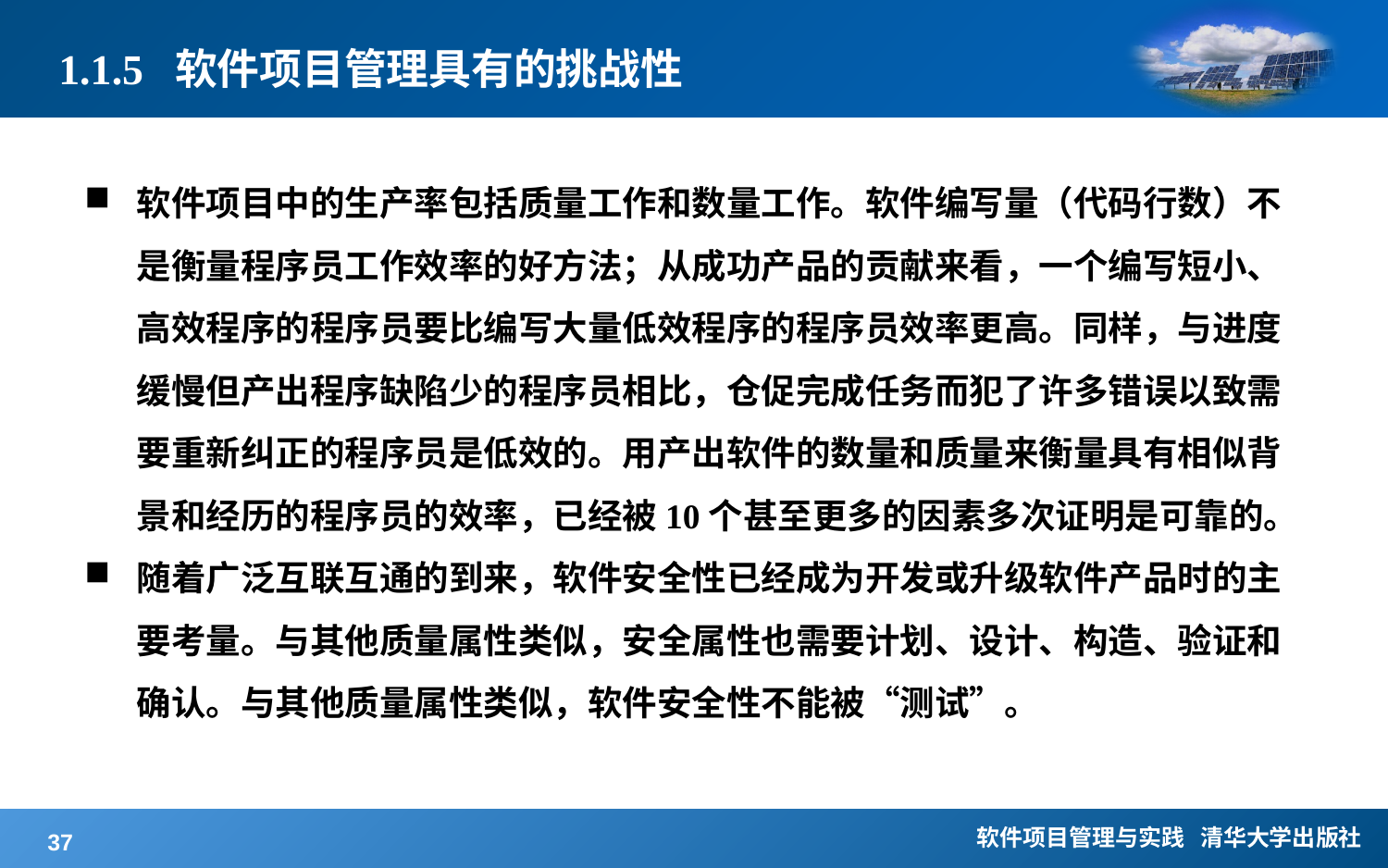

# 1.1.5  软件项目管理具有的挑战性
软件项目中的生产率包括质量工作和数量工作。软件编写量（代码行数）不是衡量程序员工作效率的好方法；从成功产品的贡献来看，一个编写短小、高效程序的程序员要比编写大量低效程序的程序员效率更高。同样，与进度缓慢但产出程序缺陷少的程序员相比，仓促完成任务而犯了许多错误以致需要重新纠正的程序员是低效的。用产出软件的数量和质量来衡量具有相似背景和经历的程序员的效率，已经被10个甚至更多的因素多次证明是可靠的。
随着广泛互联互通的到来，软件安全性已经成为开发或升级软件产品时的主要考量。与其他质量属性类似，安全属性也需要计划、设计、构造、验证和确认。与其他质量属性类似，软件安全性不能被“测试”。